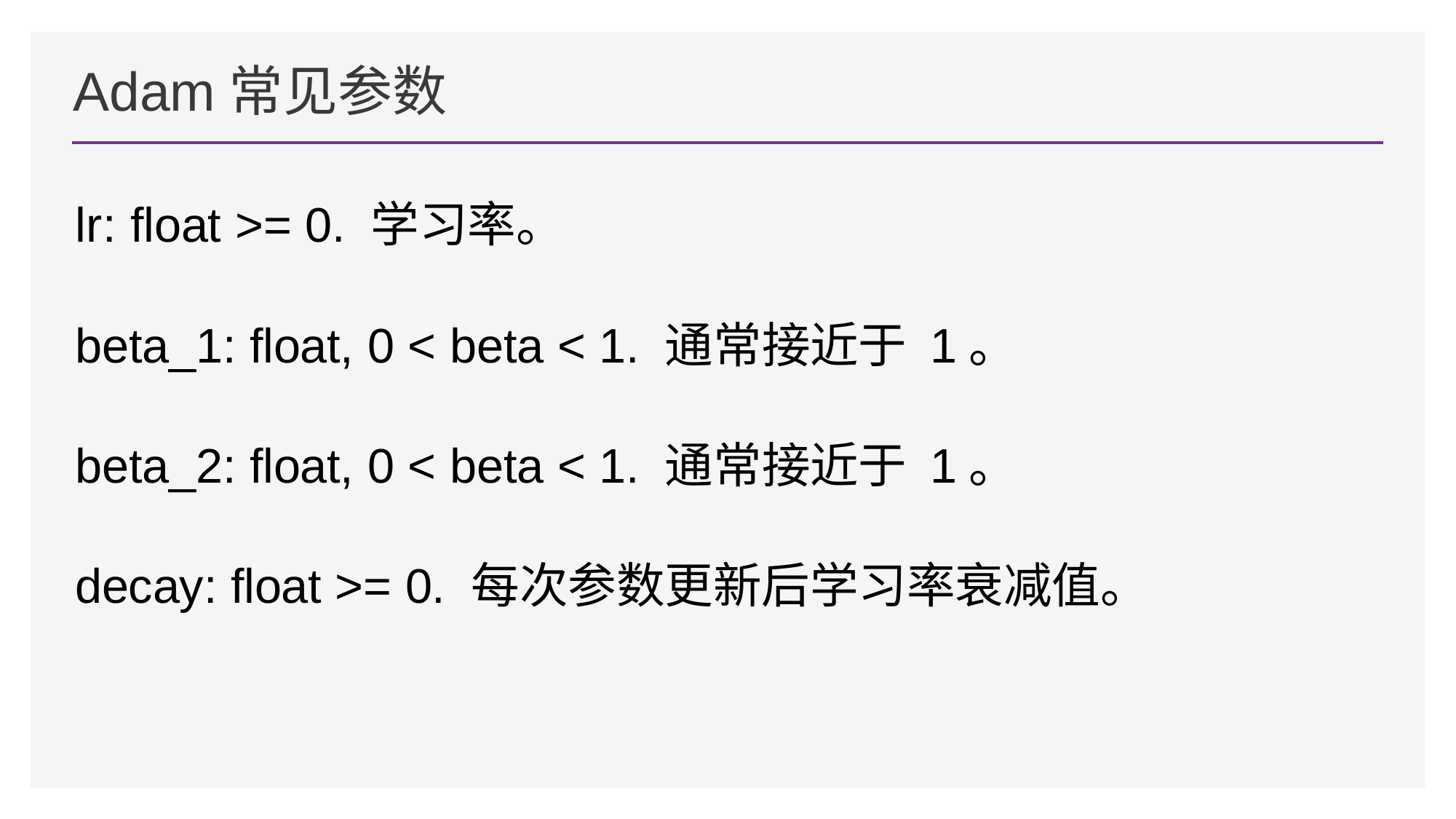

# Adam常见参数
lr: float >= 0. 学习率。
beta_1: float, 0 < beta < 1. 通常接近于 1。 beta_2: float, 0 < beta < 1. 通常接近于 1。 decay: float >= 0. 每次参数更新后学习率衰减值。